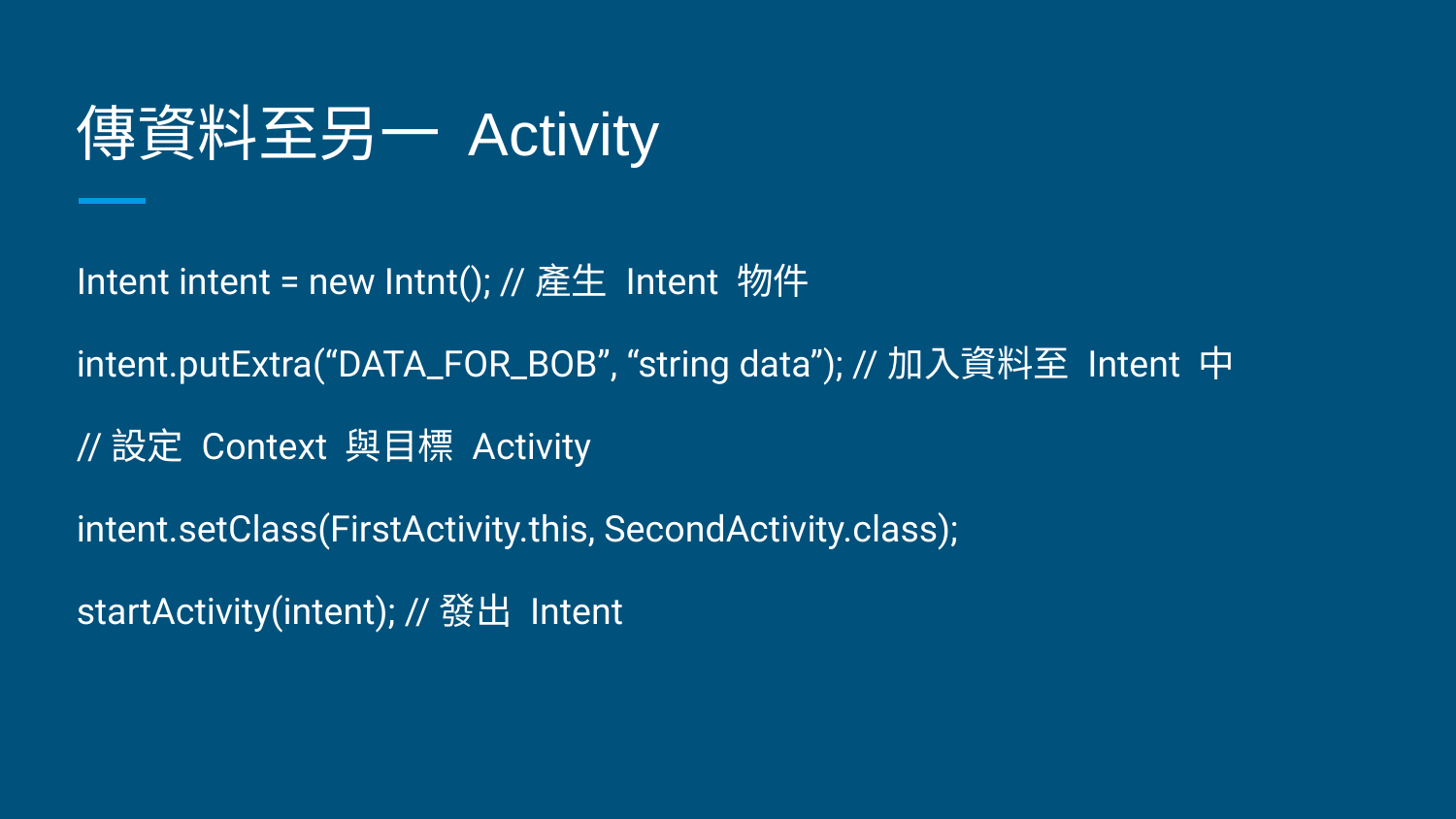

# 傳資料至另一 Activity
Intent intent = new Intnt(); //產生 Intent 物件
intent.putExtra(“DATA_FOR_BOB”, “string data”); //加入資料至 Intent 中
//設定 Context 與目標 Activity
intent.setClass(FirstActivity.this, SecondActivity.class);
startActivity(intent); //發出 Intent